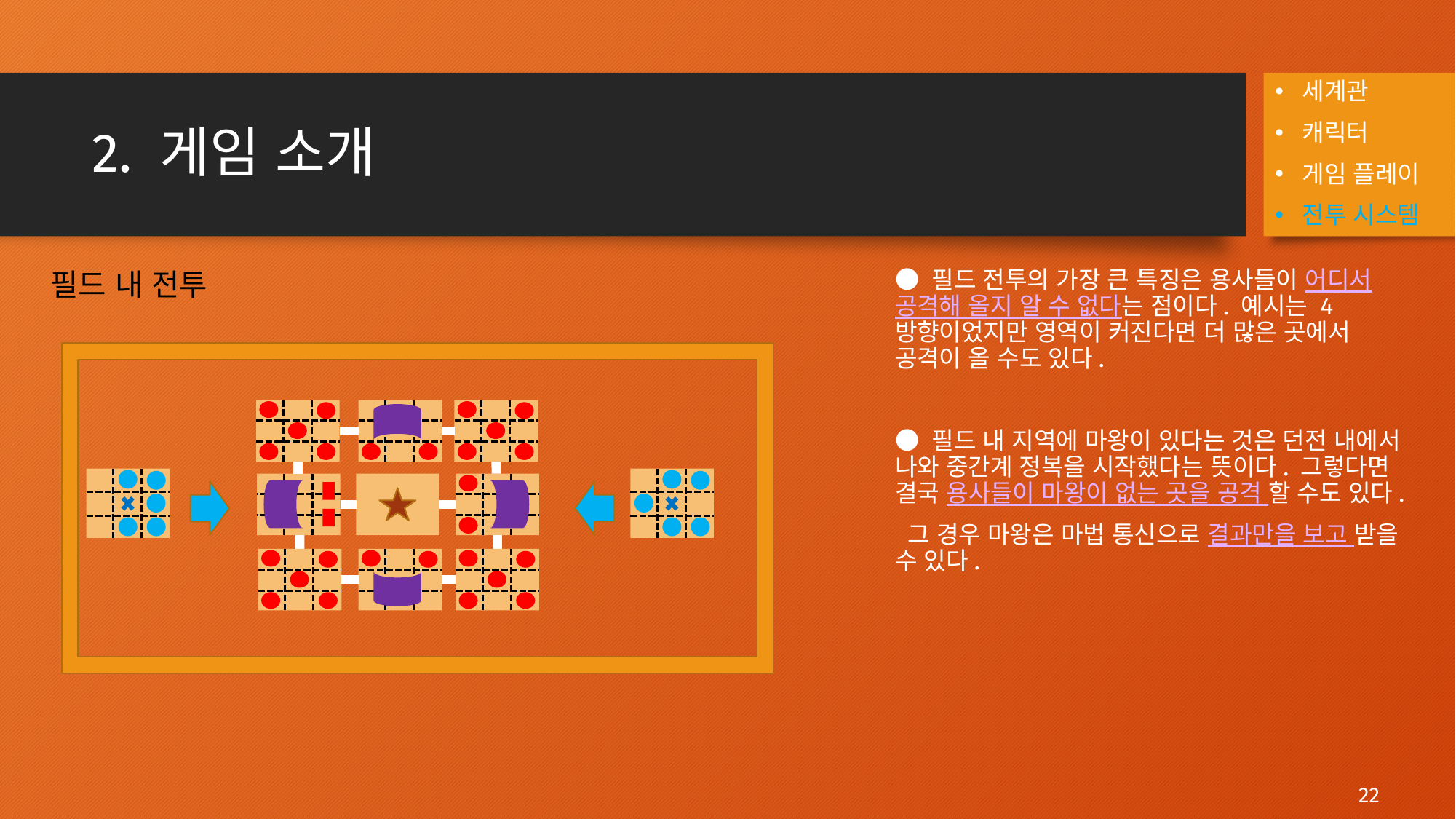

세계관
캐릭터
게임 플레이
전투 시스템
# 2. 게임 소개
● 필드 전투의 가장 큰 특징은 용사들이 어디서 공격해 올지 알 수 없다는 점이다. 예시는 4방향이었지만 영역이 커진다면 더 많은 곳에서 공격이 올 수도 있다.

● 필드 내 지역에 마왕이 있다는 것은 던전 내에서 나와 중간계 정복을 시작했다는 뜻이다. 그렇다면 결국 용사들이 마왕이 없는 곳을 공격 할 수도 있다.
 그 경우 마왕은 마법 통신으로 결과만을 보고 받을 수 있다.
필드 내 전투

22